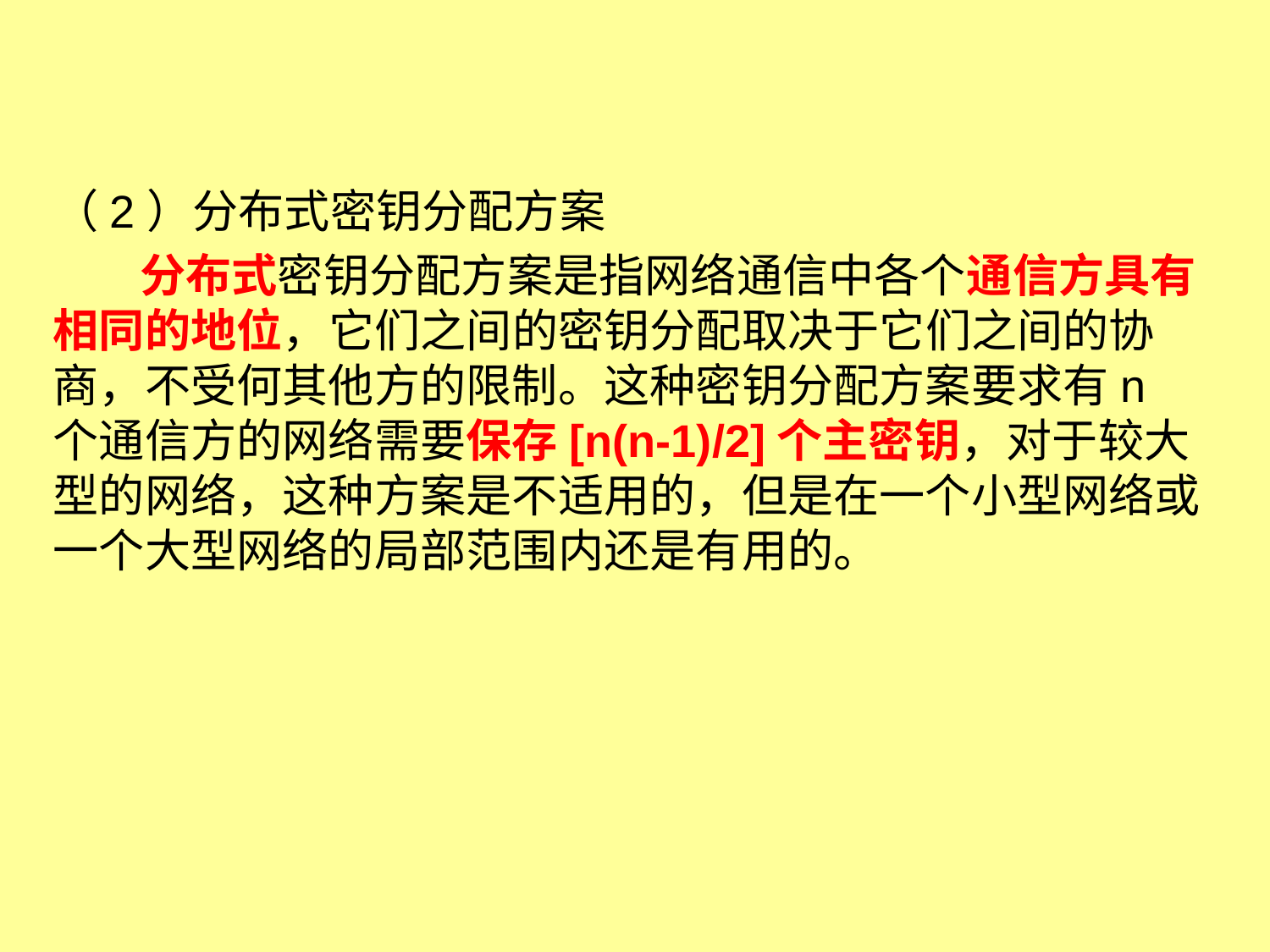

#
（2）分布式密钥分配方案
分布式密钥分配方案是指网络通信中各个通信方具有相同的地位，它们之间的密钥分配取决于它们之间的协商，不受何其他方的限制。这种密钥分配方案要求有n个通信方的网络需要保存[n(n-1)/2]个主密钥，对于较大型的网络，这种方案是不适用的，但是在一个小型网络或一个大型网络的局部范围内还是有用的。